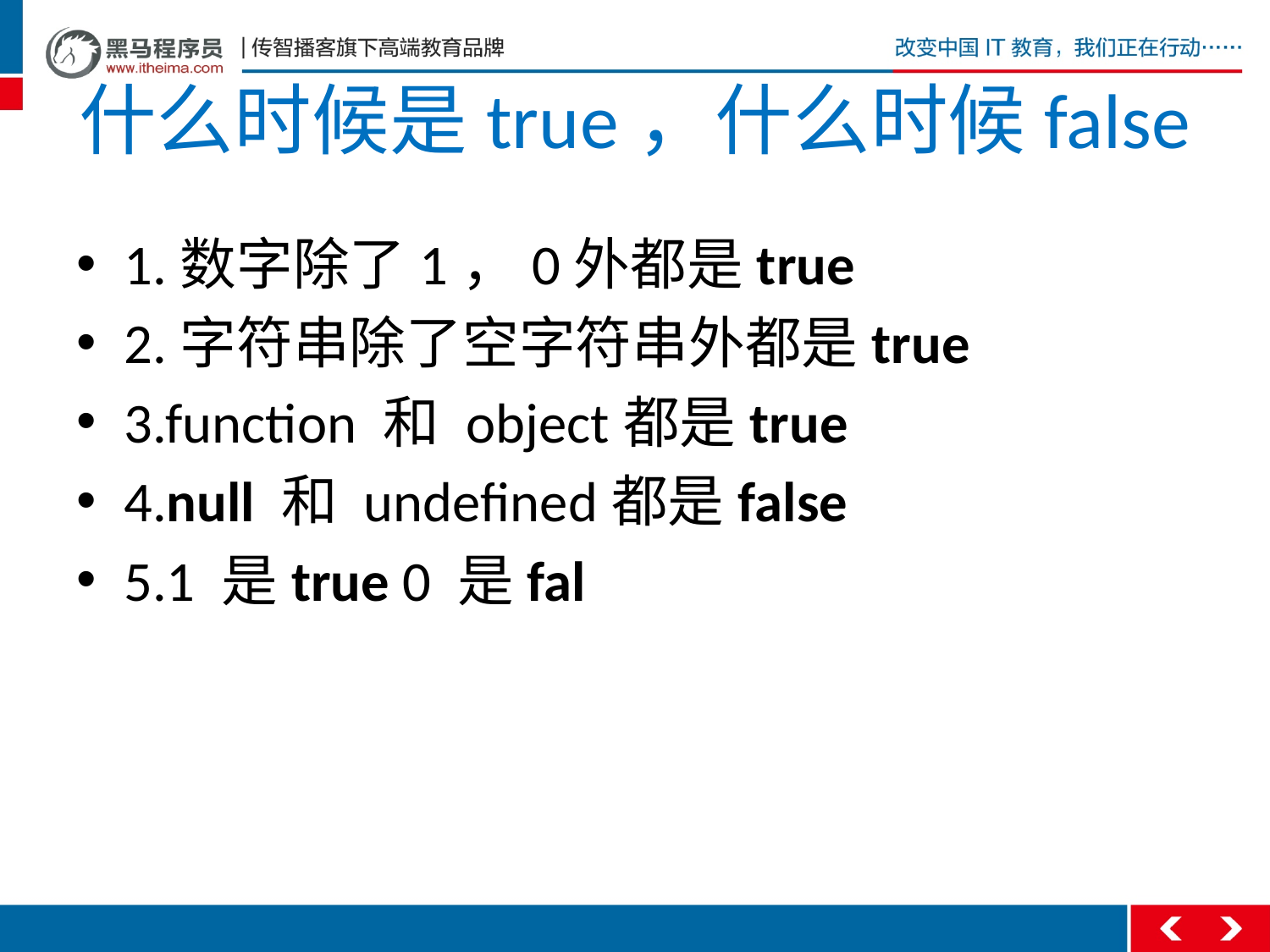

# 什么时候是true，什么时候false
1.数字除了1，0外都是true
2.字符串除了空字符串外都是true
3.function 和 object都是true
4.null 和 undefined都是false
5.1 是true 0 是fal